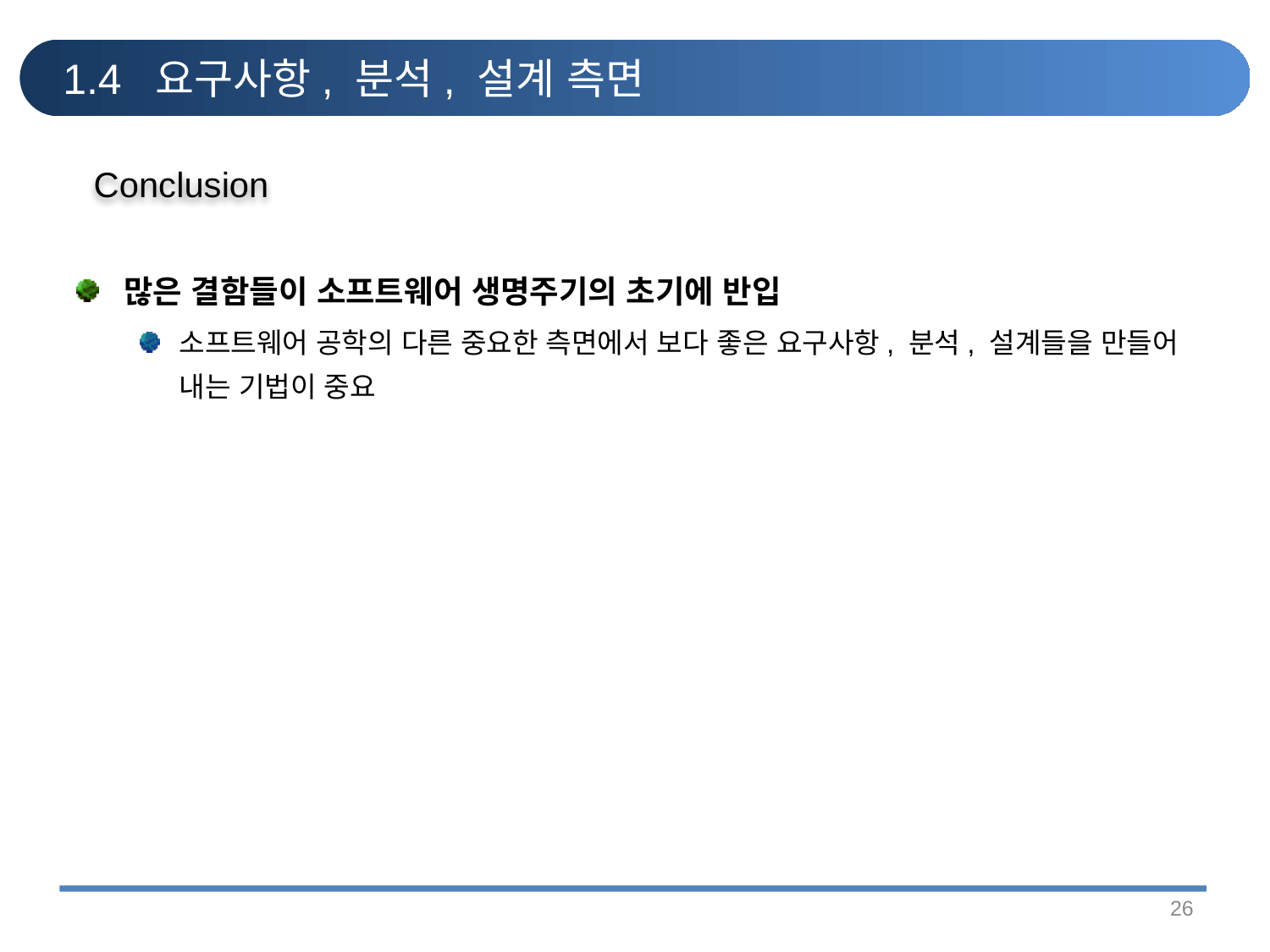

# 1.4  요구사항, 분석, 설계 측면
Conclusion
많은 결함들이 소프트웨어 생명주기의 초기에 반입
소프트웨어 공학의 다른 중요한 측면에서 보다 좋은 요구사항, 분석, 설계들을 만들어 내는 기법이 중요

26